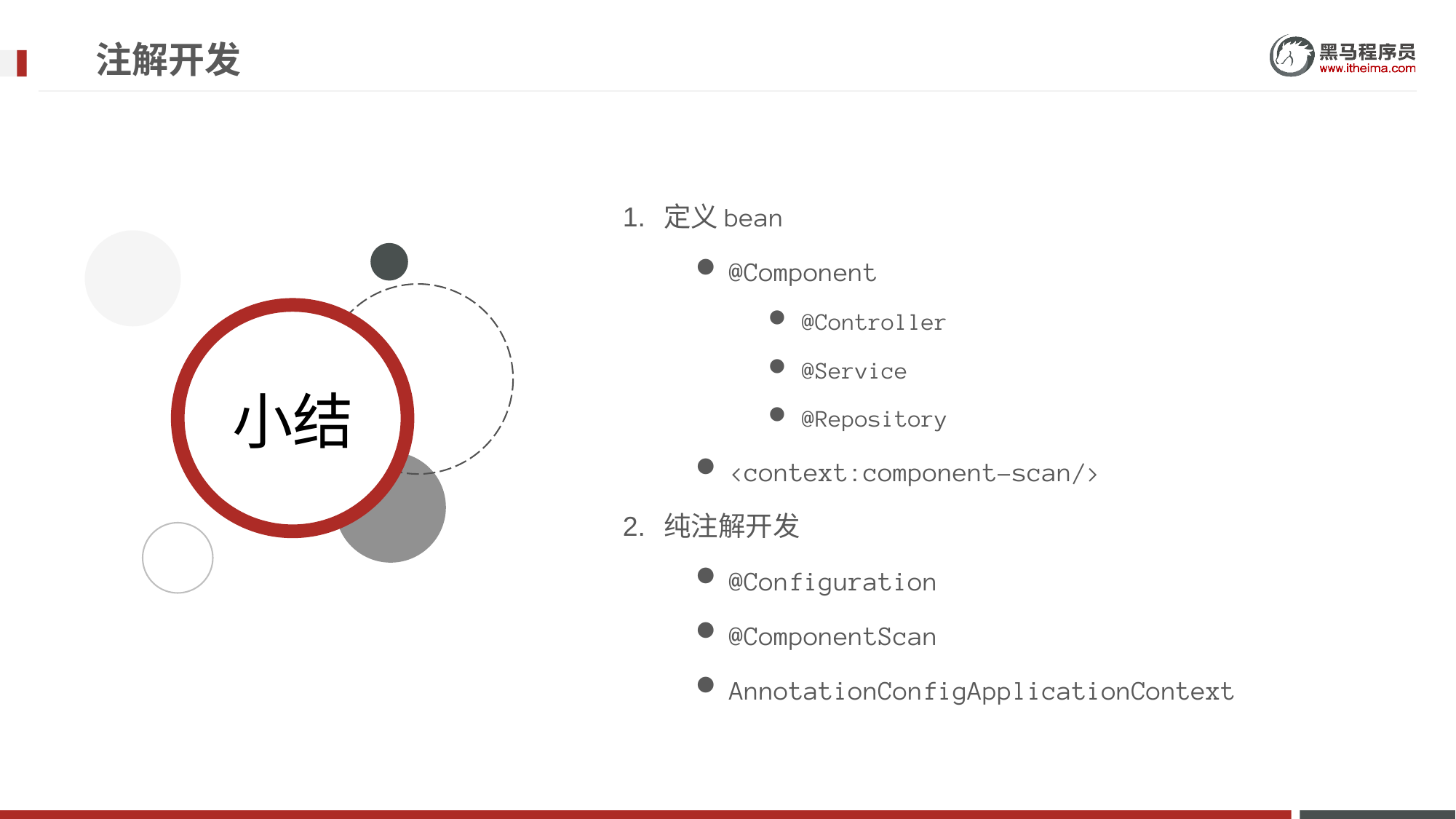

# 注解开发
定义bean
@Component
@Controller
@Service
@Repository
<context:component-scan/>
纯注解开发
@Configuration
@ComponentScan
AnnotationConfigApplicationContext